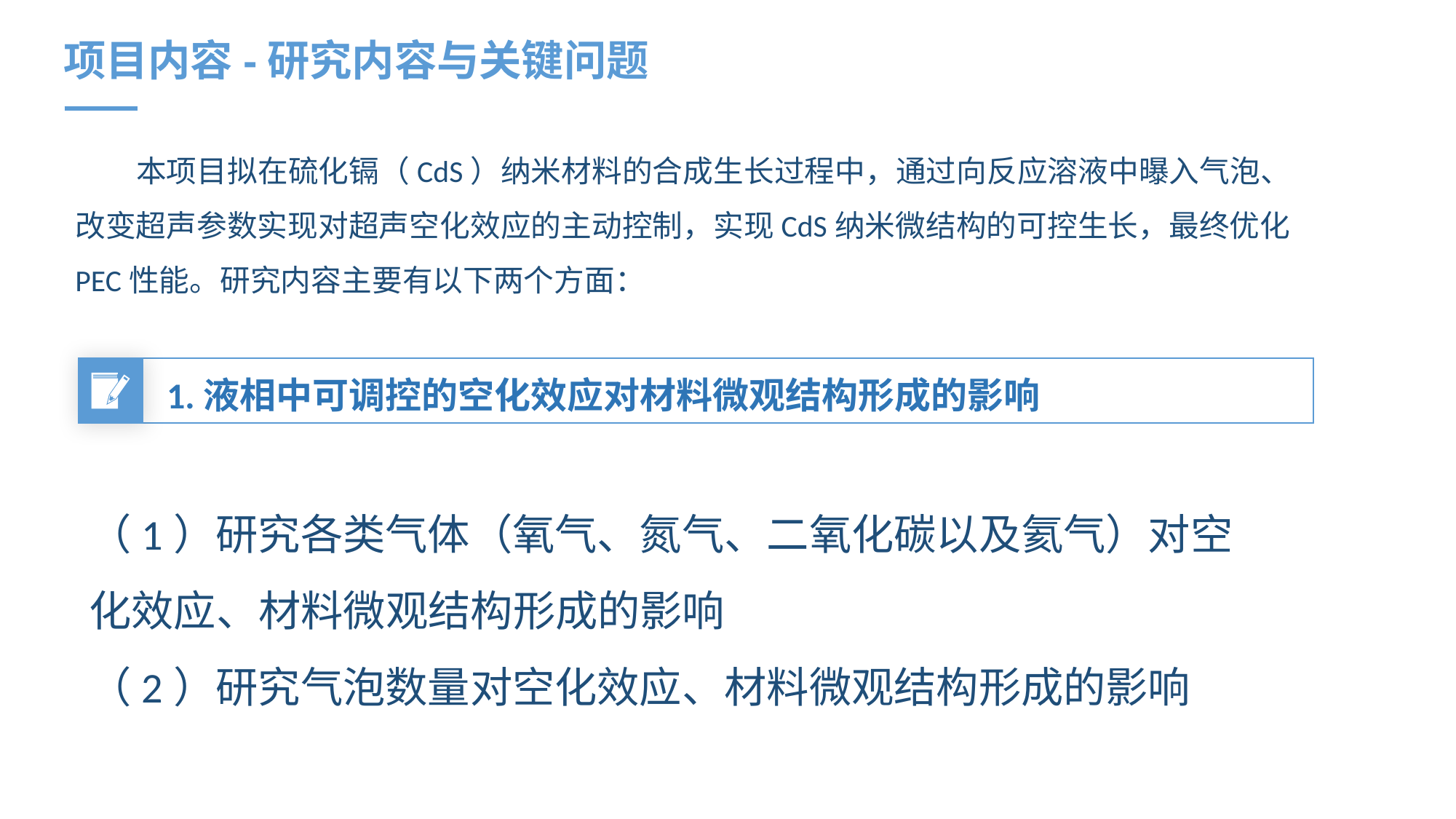

项目内容-研究内容与关键问题
        本项目拟在硫化镉（CdS）纳米材料的合成生长过程中，通过向反应溶液中曝入气泡、改变超声参数实现对超声空化效应的主动控制，实现CdS纳米微结构的可控生长，最终优化PEC性能。研究内容主要有以下两个方面：

1.液相中可调控的空化效应对材料微观结构形成的影响
（1）研究各类气体（氧气、氮气、二氧化碳以及氦气）对空化效应、材料微观结构形成的影响
（2）研究气泡数量对空化效应、材料微观结构形成的影响